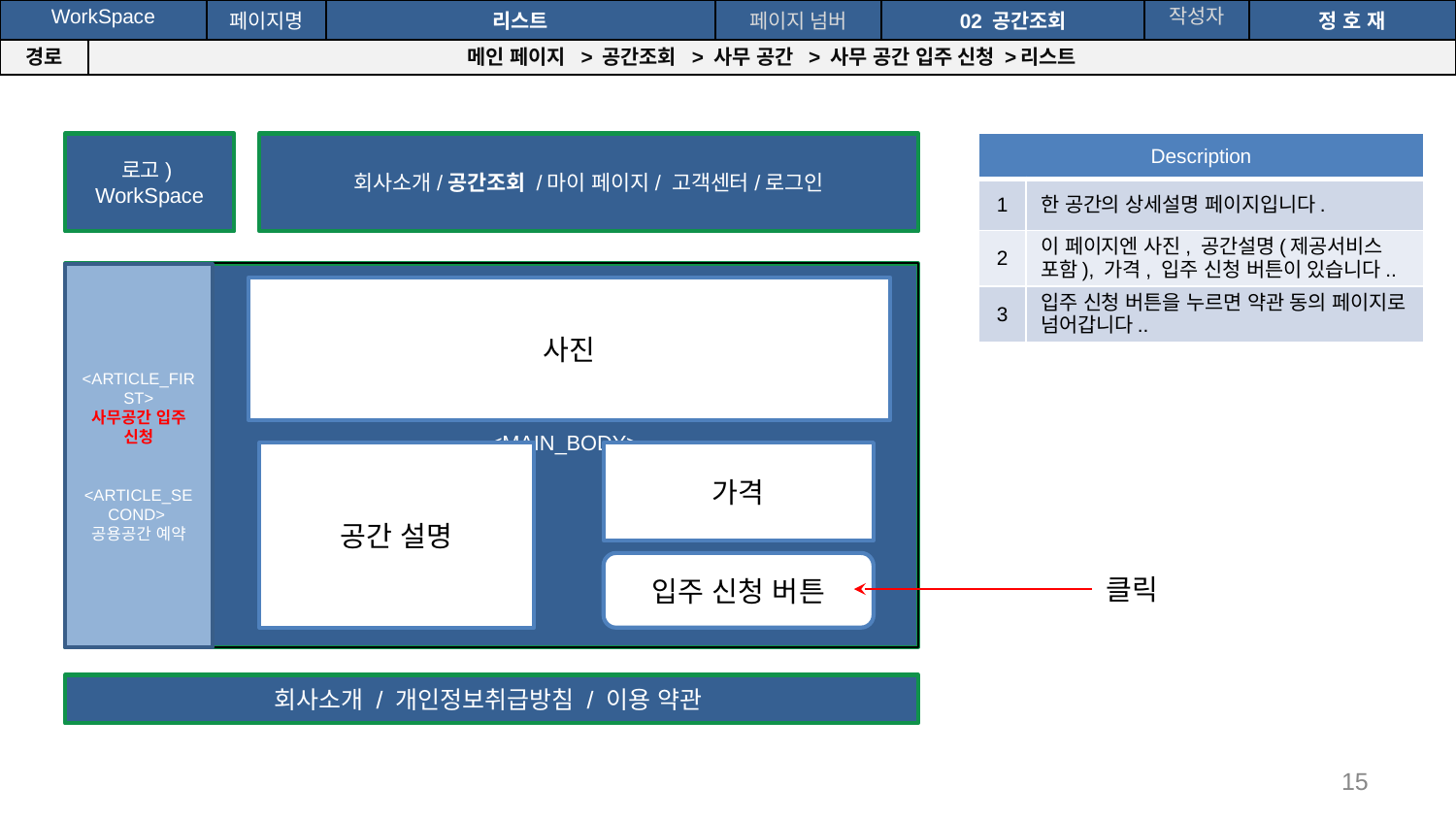

공간(오피스) 대여 시스템
| WorkSpace |  | 페이지명 | 리스트 | 페이지 넘버 | 02 공간조회 | 작성자 | 정 호 재 |
| --- | --- | --- | --- | --- | --- | --- | --- |
| 경로 | 메인 페이지 > 공간조회 > 사무 공간 > 사무 공간 입주 신청 >리스트 |  |  |  |  |  |  |
로고)
WorkSpace
회사소개/공간조회 /마이 페이지/ 고객센터/로그인

	<MAIN_BODY>

회사소개 / 개인정보취급방침 / 이용 약관
| Description |  |
| --- | --- |
| 1 | 한 공간의 상세설명 페이지입니다. |
| 2 | 이 페이지엔 사진, 공간설명(제공서비스 포함), 가격, 입주 신청 버튼이 있습니다.. |
| 3 | 입주 신청 버튼을 누르면 약관 동의 페이지로 넘어갑니다.. |
<ARTICLE_FIRST>
사무공간 입주 신청

<ARTICLE_SECOND>공용공간 예약
사진
공간 설명
가격
입주 신청 버튼
    클릭
15